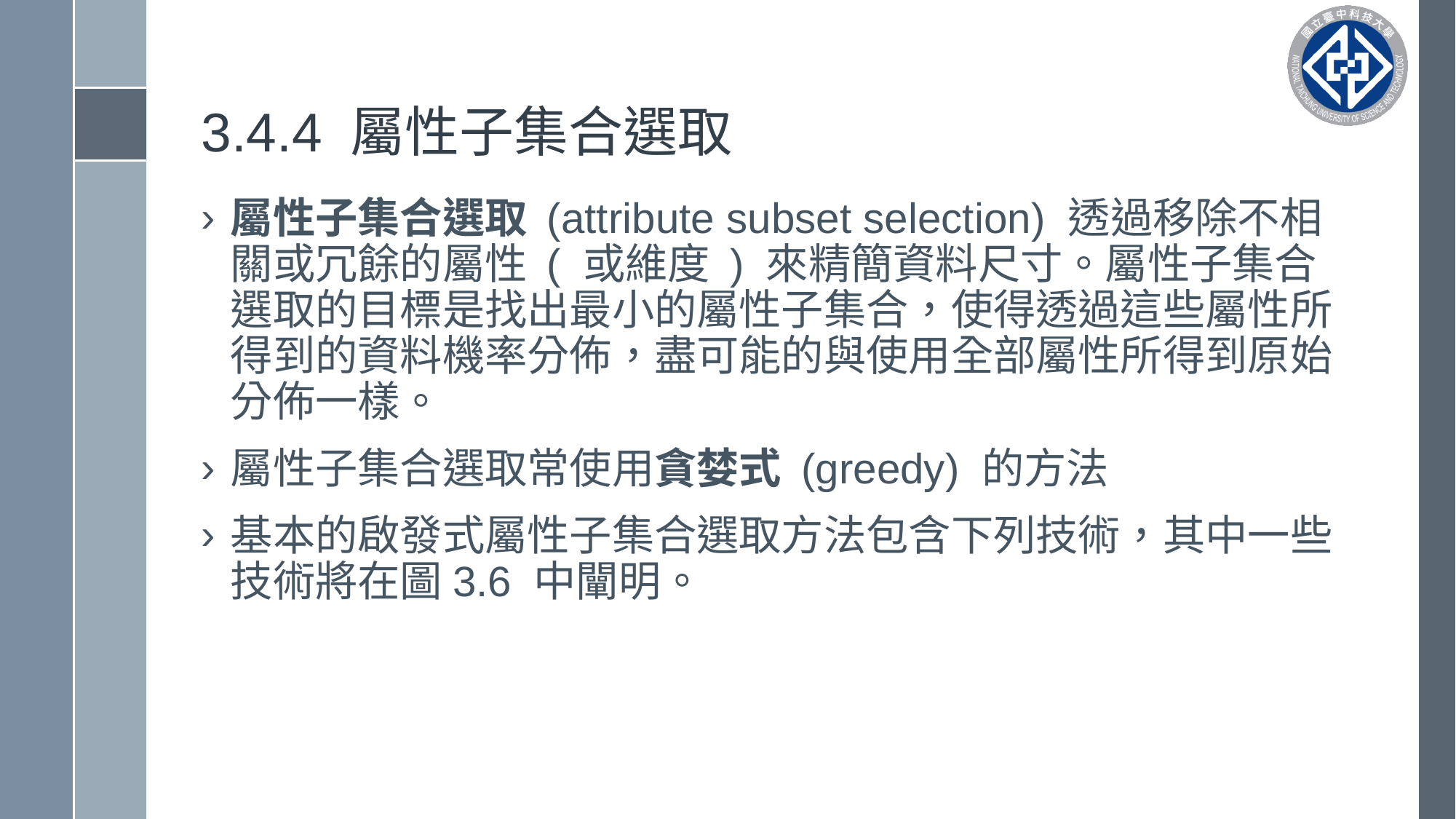

# 3.4.4 屬性子集合選取
屬性子集合選取 (attribute subset selection) 透過移除不相關或冗餘的屬性 ( 或維度 ) 來精簡資料尺寸。屬性子集合選取的目標是找出最小的屬性子集合，使得透過這些屬性所得到的資料機率分佈，盡可能的與使用全部屬性所得到原始分佈一樣。
屬性子集合選取常使用貪婪式 (greedy) 的方法
基本的啟發式屬性子集合選取方法包含下列技術，其中一些技術將在圖3.6 中闡明。